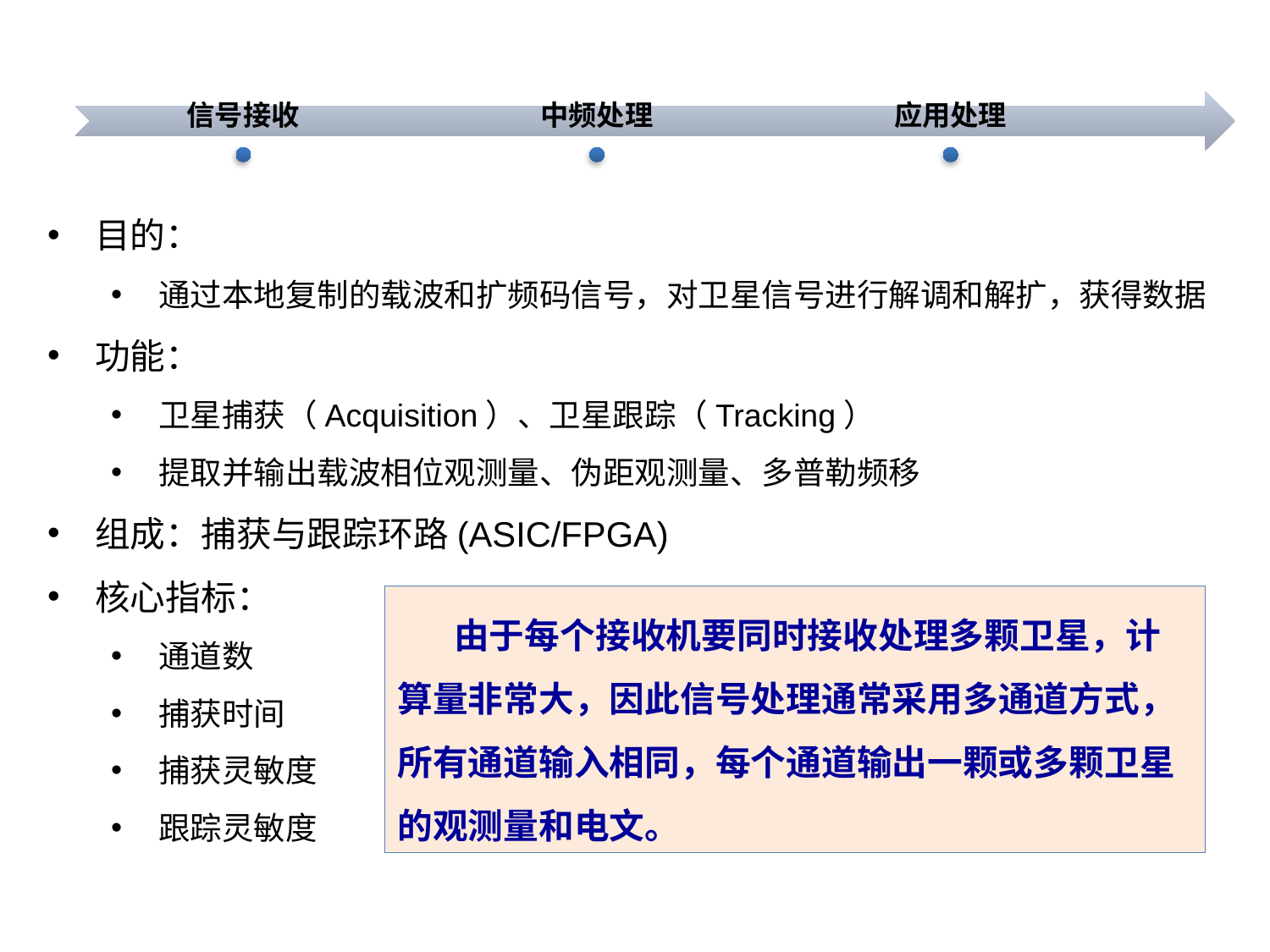

信号接收
中频处理
信号处理
应用处理
目的：
通过本地复制的载波和扩频码信号，对卫星信号进行解调和解扩，获得数据
功能：
卫星捕获（Acquisition）、卫星跟踪（Tracking）
提取并输出载波相位观测量、伪距观测量、多普勒频移
组成：捕获与跟踪环路(ASIC/FPGA)
核心指标：
通道数
捕获时间
捕获灵敏度
跟踪灵敏度

      由于每个接收机要同时接收处理多颗卫星，计算量非常大，因此信号处理通常采用多通道方式，所有通道输入相同，每个通道输出一颗或多颗卫星的观测量和电文。